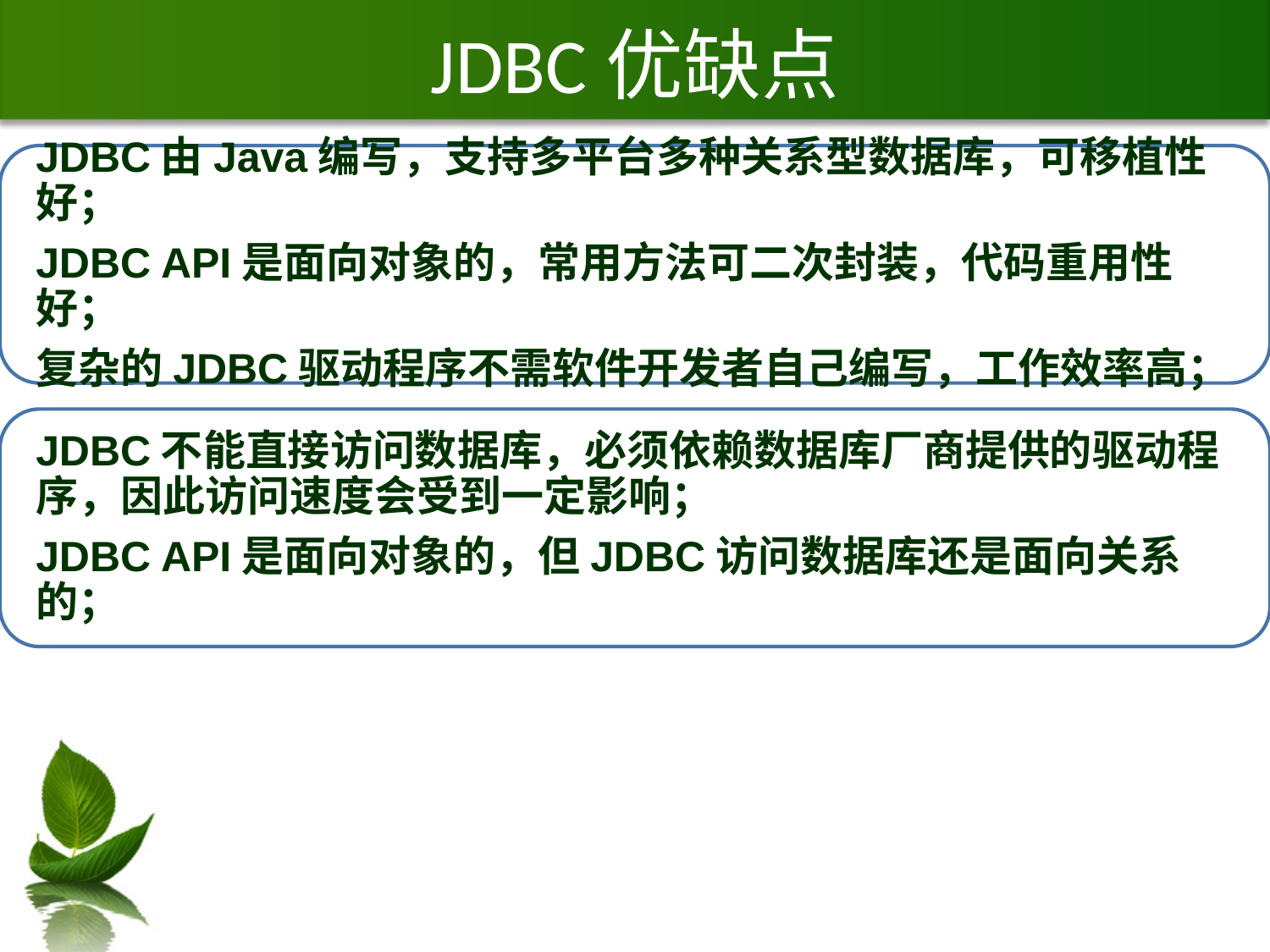

# JDBC优缺点
JDBC由Java编写，支持多平台多种关系型数据库，可移植性好；
JDBC API是面向对象的，常用方法可二次封装，代码重用性好；
复杂的JDBC驱动程序不需软件开发者自己编写，工作效率高；
JDBC不能直接访问数据库，必须依赖数据库厂商提供的驱动程序，因此访问速度会受到一定影响；
JDBC API是面向对象的，但JDBC访问数据库还是面向关系的；